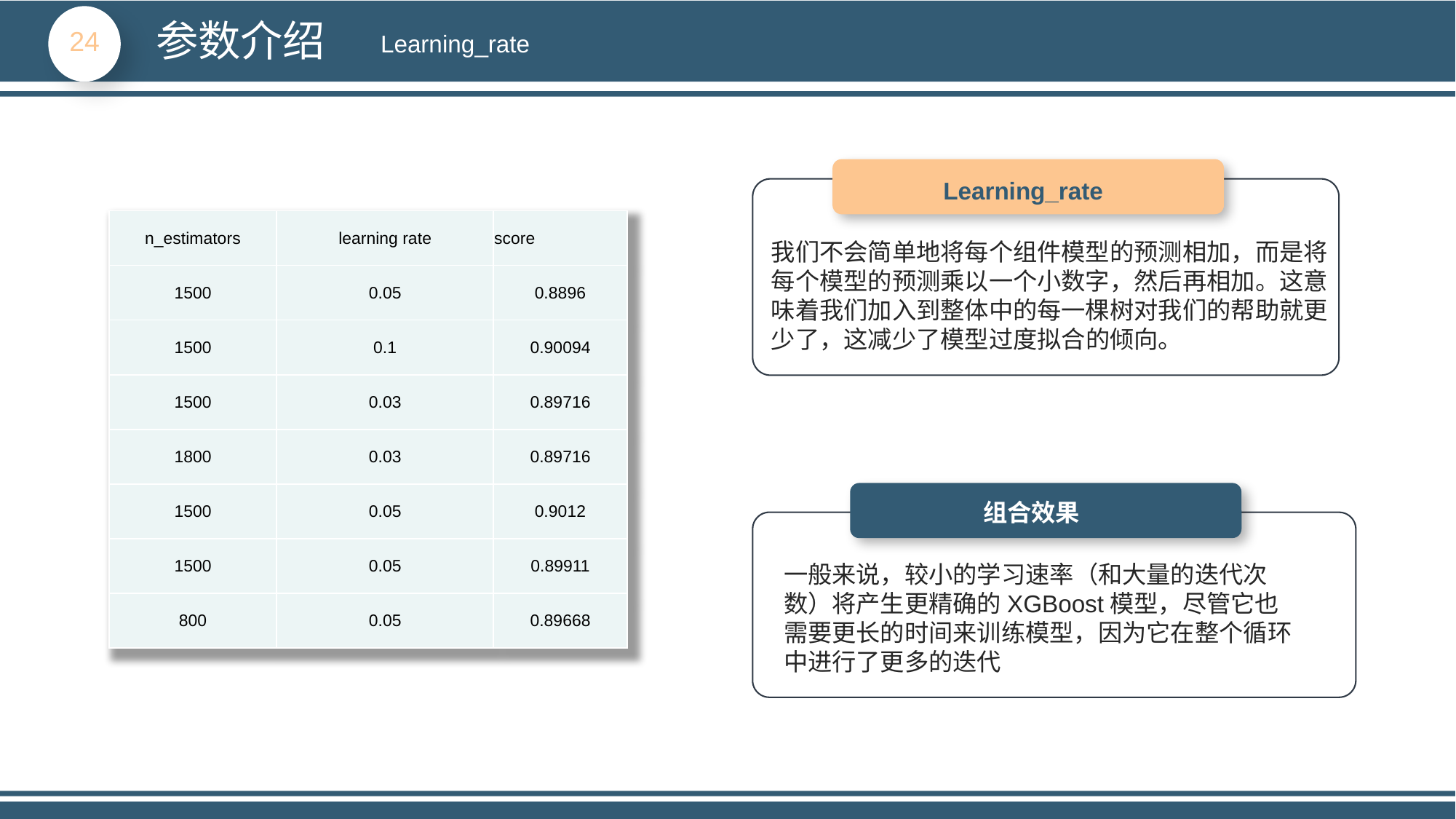

参数介绍
Learning_rate

Learning_rate

| n\_estimators | learning rate | score |
| --- | --- | --- |
| 1500 | 0.05 | 0.8896 |
| 1500 | 0.1 | 0.90094 |
| 1500 | 0.03 | 0.89716 |
| 1800 | 0.03 | 0.89716 |
| 1500 | 0.05 | 0.9012 |
| 1500 | 0.05 | 0.89911 |
| 800 | 0.05 | 0.89668 |
我们不会简单地将每个组件模型的预测相加，而是将每个模型的预测乘以一个小数字，然后再相加。这意味着我们加入到整体中的每一棵树对我们的帮助就更少了，这减少了模型过度拟合的倾向。

组合效果

一般来说，较小的学习速率（和大量的迭代次数）将产生更精确的XGBoost模型，尽管它也需要更长的时间来训练模型，因为它在整个循环中进行了更多的迭代